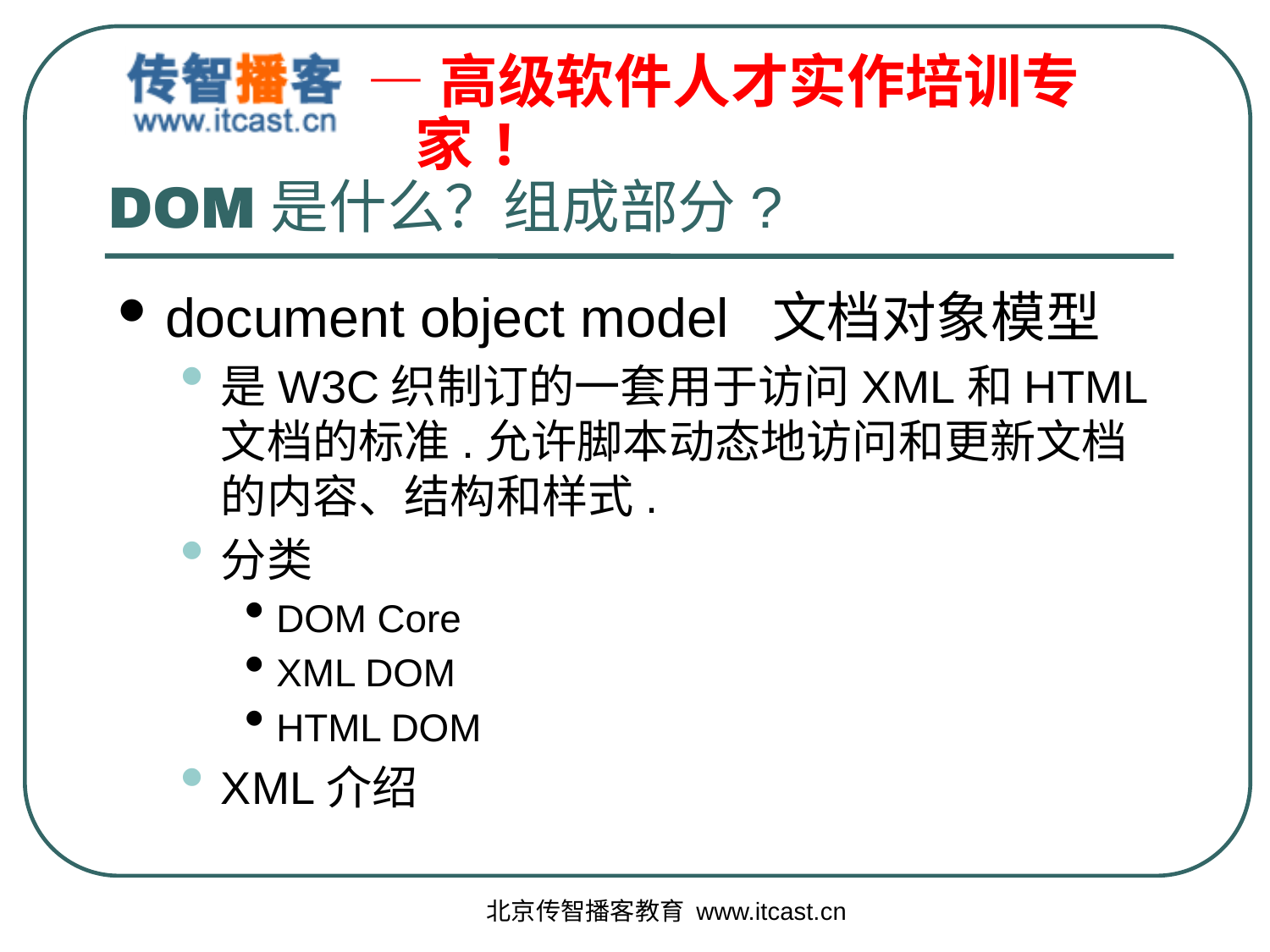

# DOM是什么？组成部分?
document object model  文档对象模型
是W3C织制订的一套用于访问XML和HTML文档的标准.允许脚本动态地访问和更新文档的内容、结构和样式.
分类
DOM Core
XML DOM
HTML DOM
XML介绍

北京传智播客教育 www.itcast.cn